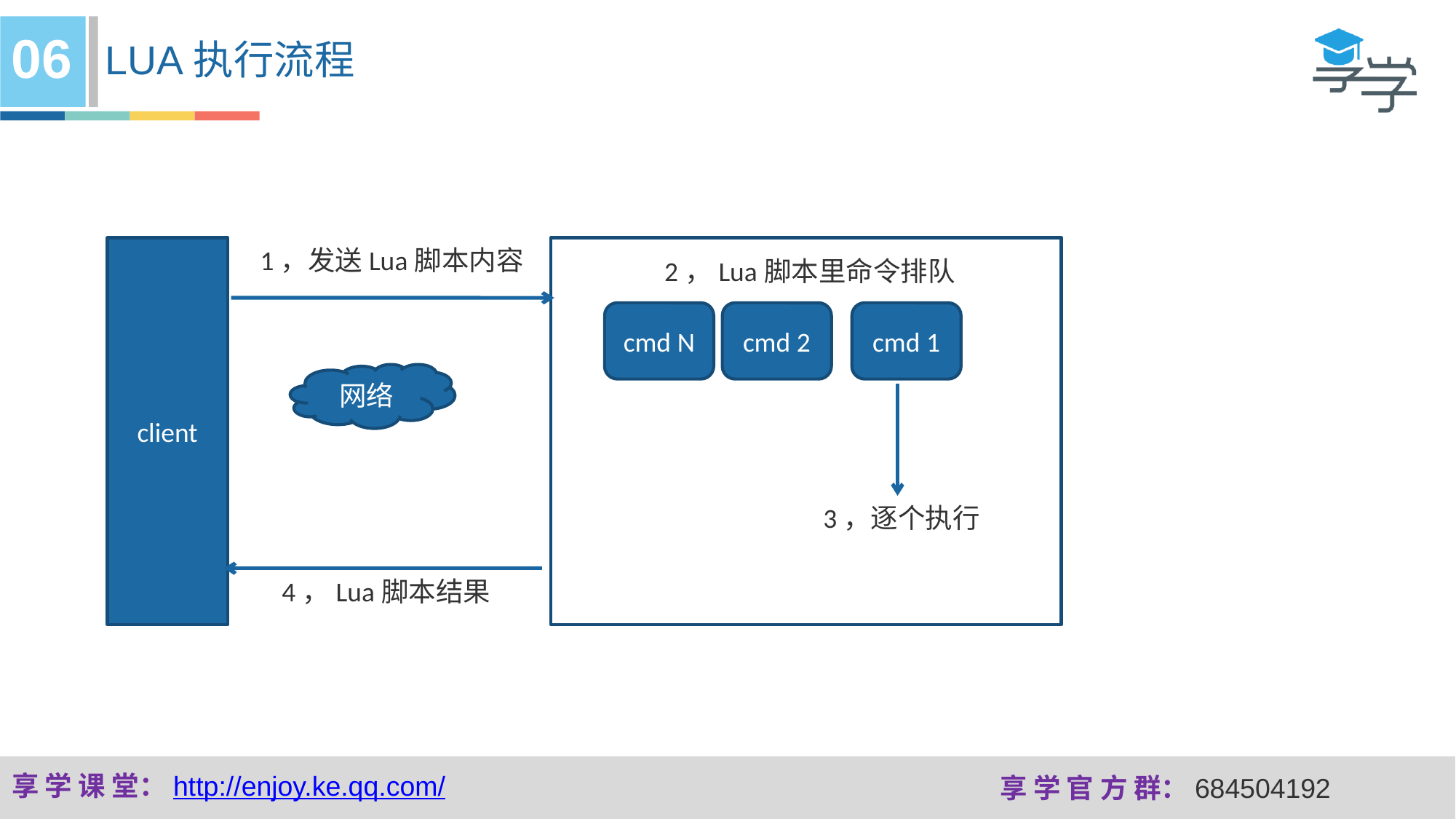

06
LUA执行流程

client
1，发送Lua脚本内容

2，Lua脚本里命令排队
cmd N
cmd 2
cmd 1
网络
3，逐个执行
4，Lua脚本结果